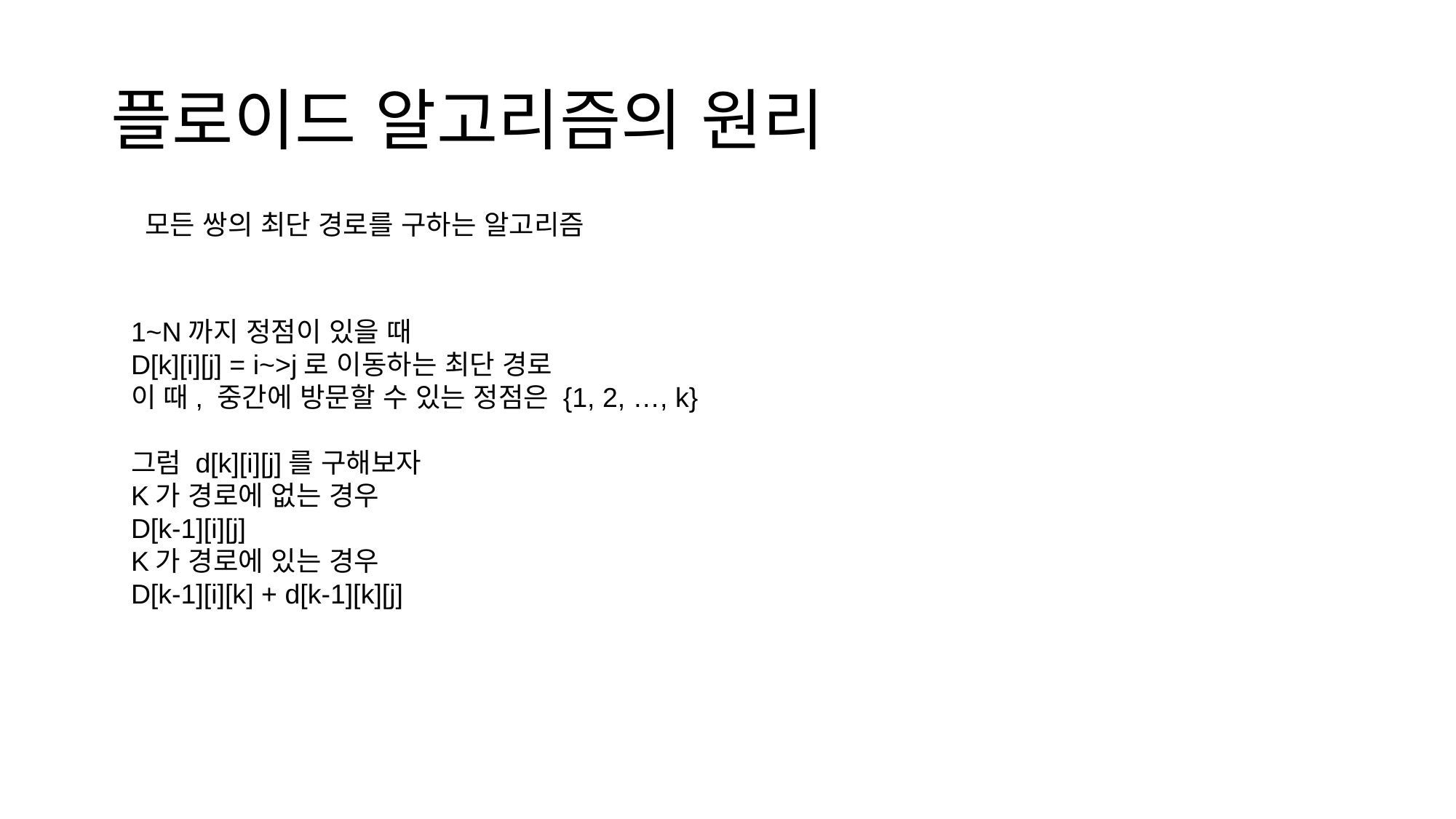

# 플로이드 알고리즘의 원리
모든 쌍의 최단 경로를 구하는 알고리즘
1~N까지 정점이 있을 때
D[k][i][j] = i~>j로 이동하는 최단 경로
이 때, 중간에 방문할 수 있는 정점은 {1, 2, …, k}

그럼 d[k][i][j]를 구해보자
K가 경로에 없는 경우
D[k-1][i][j]
K가 경로에 있는 경우
D[k-1][i][k] + d[k-1][k][j]